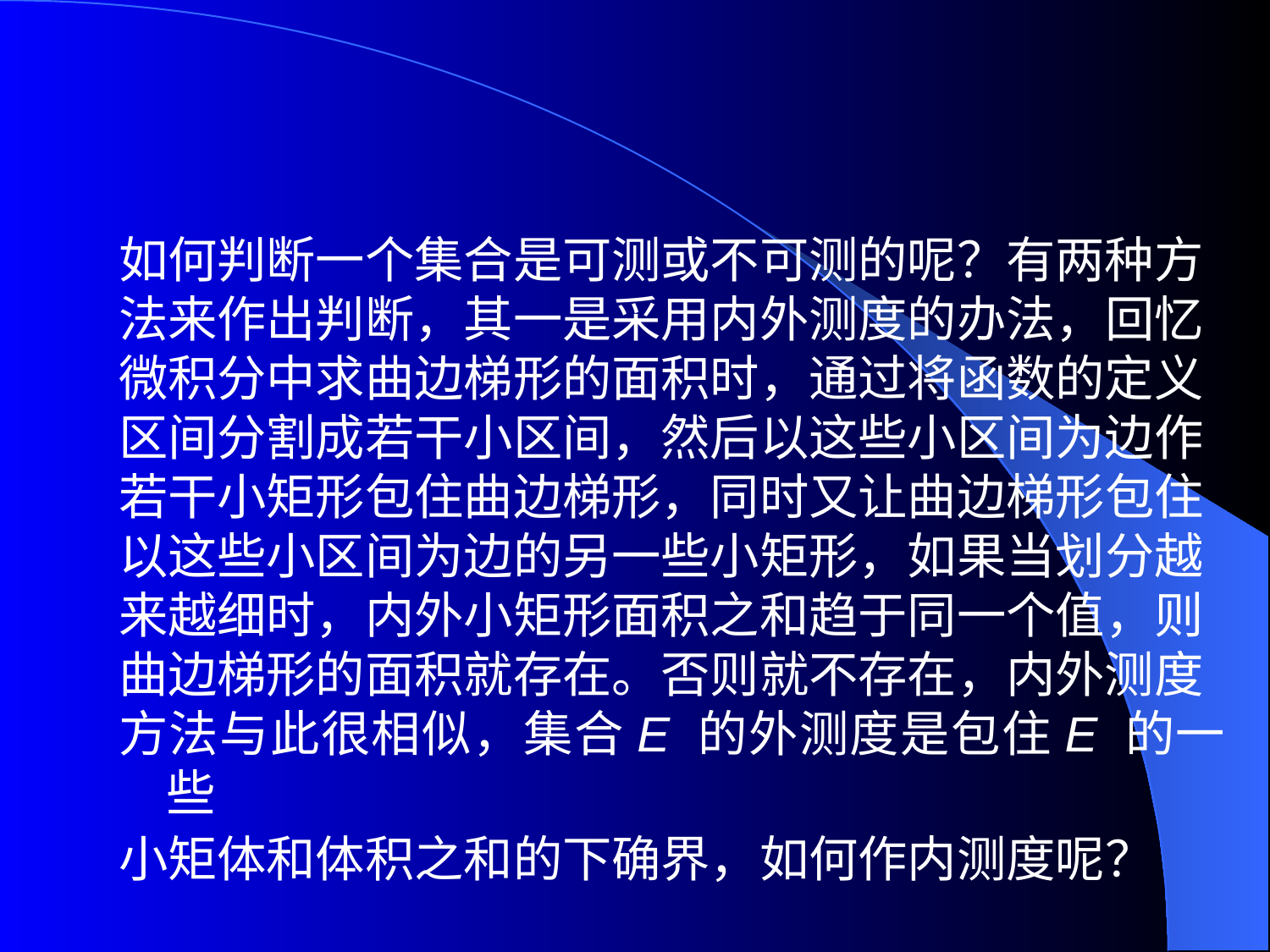

如何判断一个集合是可测或不可测的呢？有两种方
法来作出判断，其一是采用内外测度的办法，回忆
微积分中求曲边梯形的面积时，通过将函数的定义
区间分割成若干小区间，然后以这些小区间为边作
若干小矩形包住曲边梯形，同时又让曲边梯形包住
以这些小区间为边的另一些小矩形，如果当划分越
来越细时，内外小矩形面积之和趋于同一个值，则
曲边梯形的面积就存在。否则就不存在，内外测度
方法与此很相似，集合E 的外测度是包住E 的一些
小矩体和体积之和的下确界，如何作内测度呢？